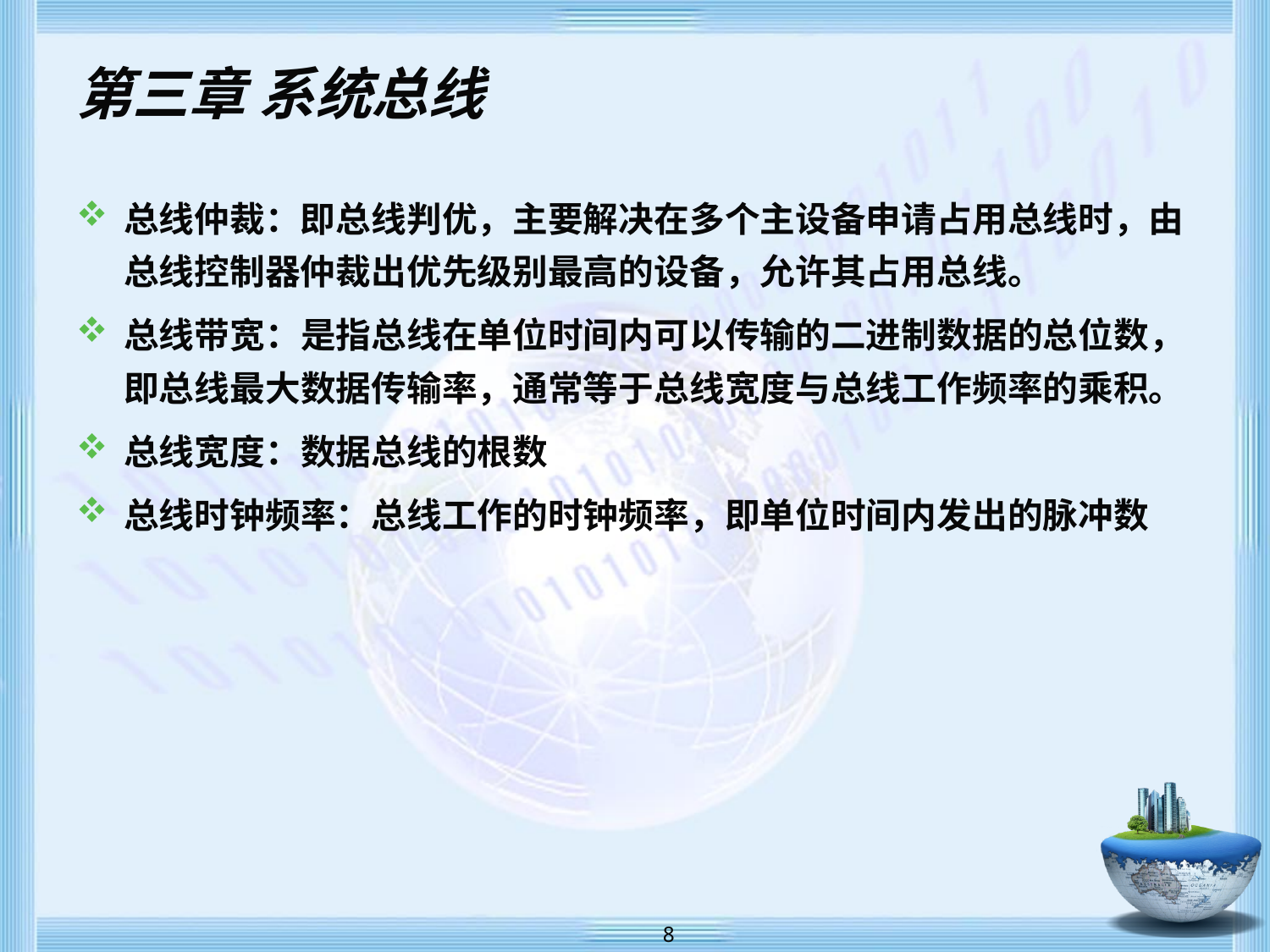

# 第三章 系统总线
总线仲裁：即总线判优，主要解决在多个主设备申请占用总线时，由总线控制器仲裁出优先级别最高的设备，允许其占用总线。
总线带宽：是指总线在单位时间内可以传输的二进制数据的总位数，即总线最大数据传输率，通常等于总线宽度与总线工作频率的乘积。
总线宽度：数据总线的根数
总线时钟频率：总线工作的时钟频率，即单位时间内发出的脉冲数

    8